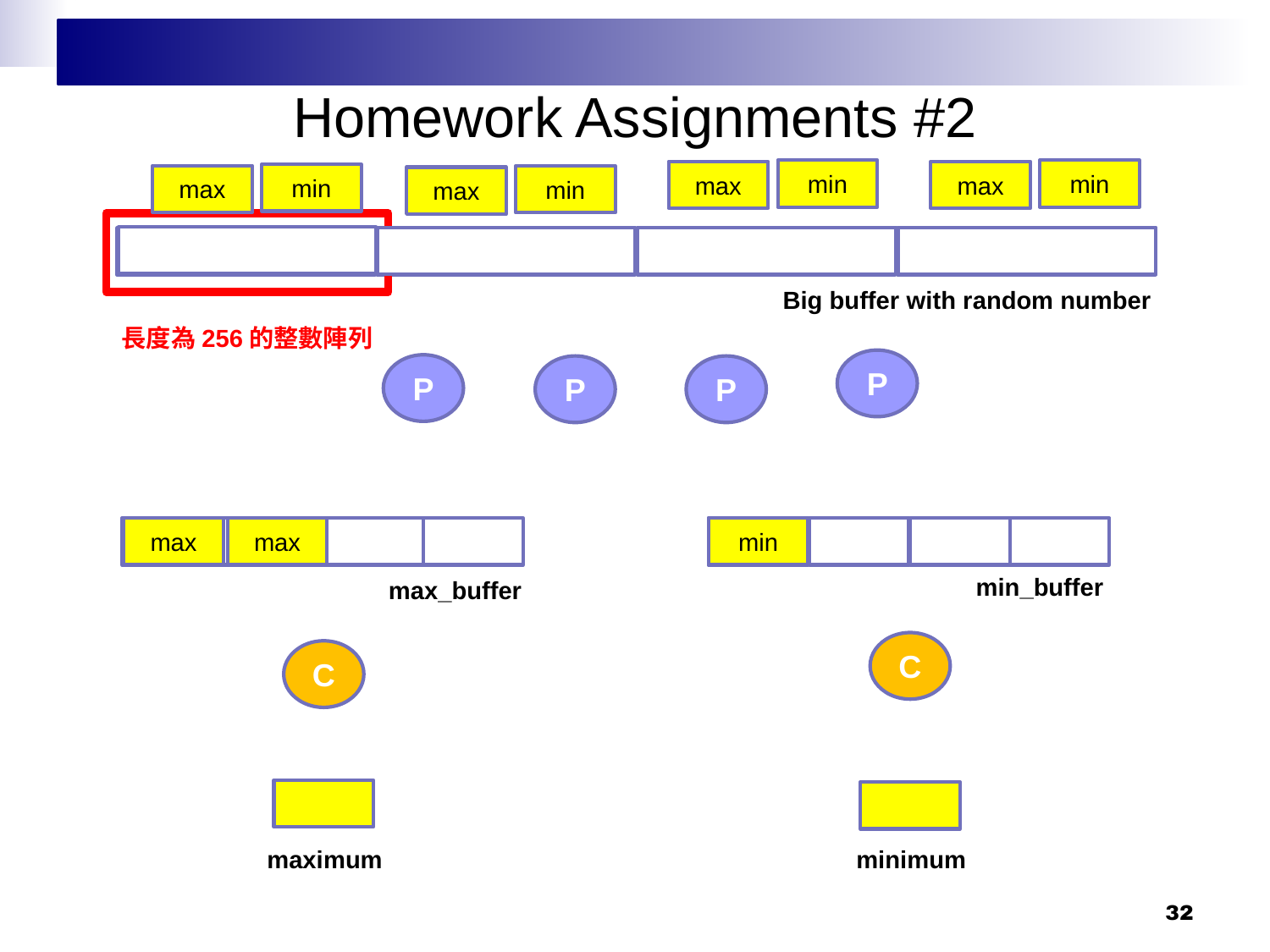

# Homework Assignments #2
min
min
max
max
min
max
min
max

Big buffer with random number
長度為256的整數陣列
P
P
P
P
max
max
min

min_buffer
max_buffer
C
C

minimum
maximum
32